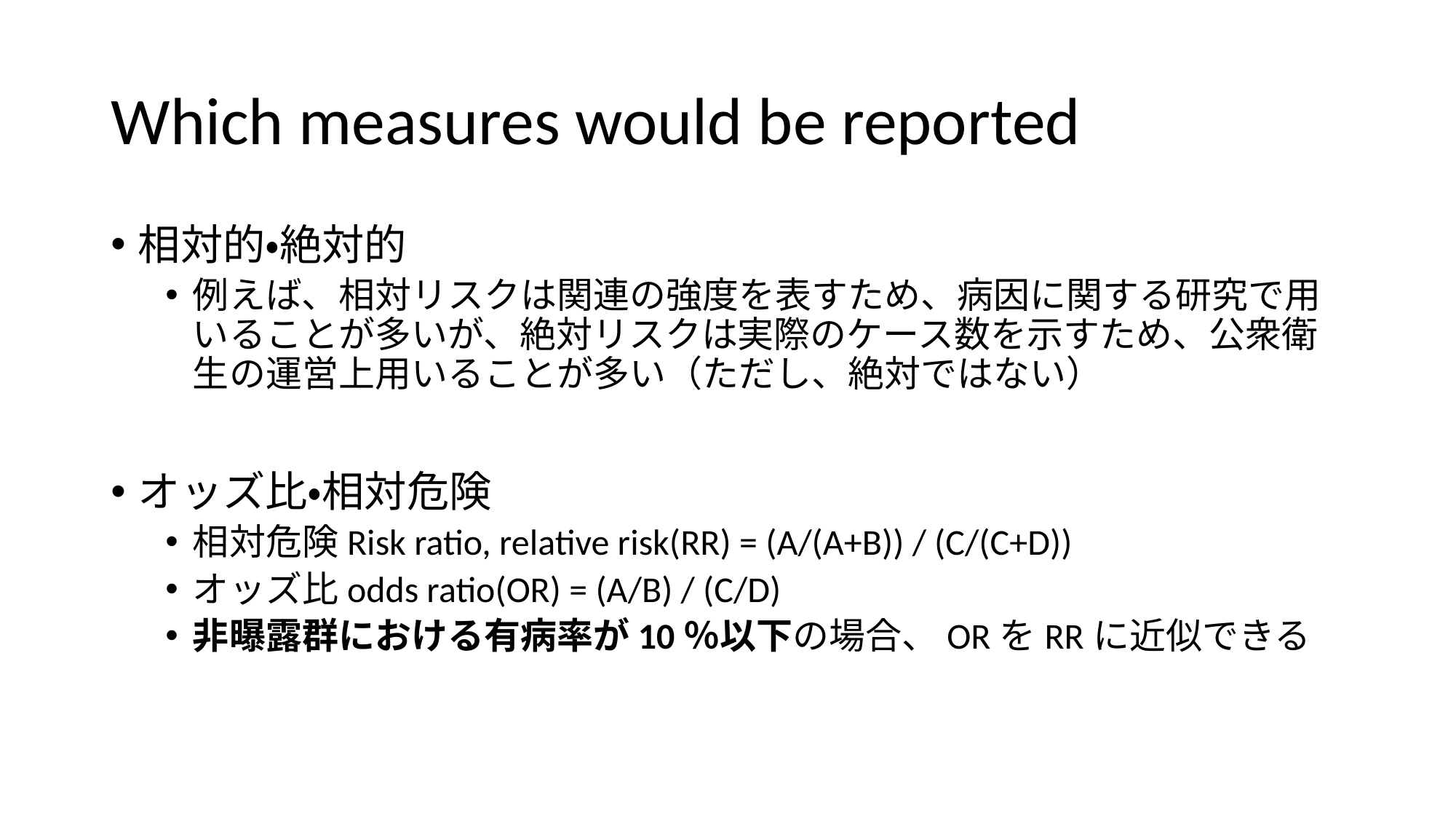

# Which measures would be reported
相対的・絶対的
例えば、相対リスクは関連の強度を表すため、病因に関する研究で用いることが多いが、絶対リスクは実際のケース数を示すため、公衆衛生の運営上用いることが多い（ただし、絶対ではない）

オッズ比・相対危険
相対危険Risk ratio, relative risk(RR) = (A/(A+B)) / (C/(C+D))
オッズ比odds ratio(OR) = (A/B) / (C/D)
非曝露群における有病率が10％以下の場合、ORをRRに近似できる